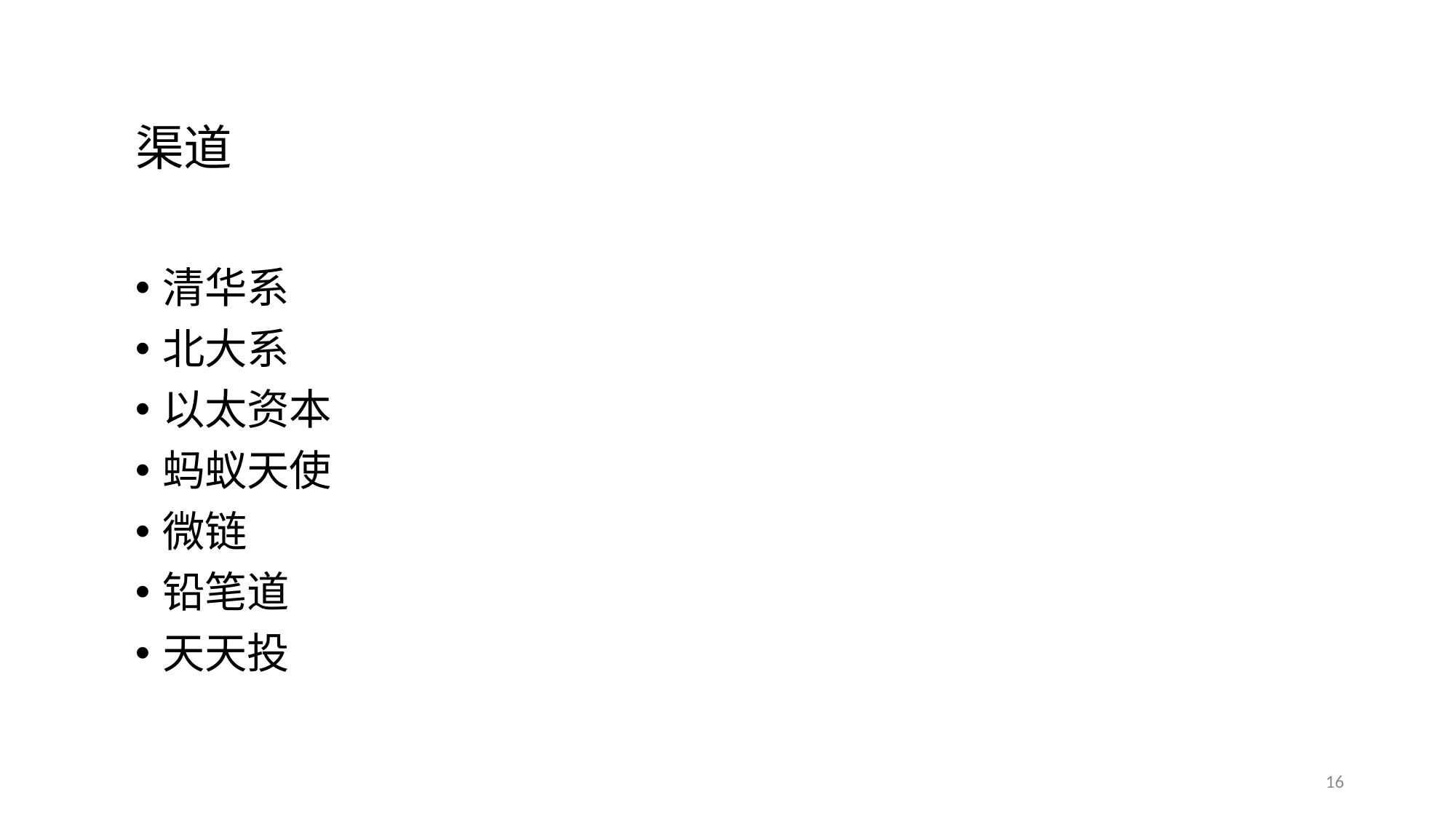

# 渠道
清华系
北大系
以太资本
蚂蚁天使
微链
铅笔道
天天投

16